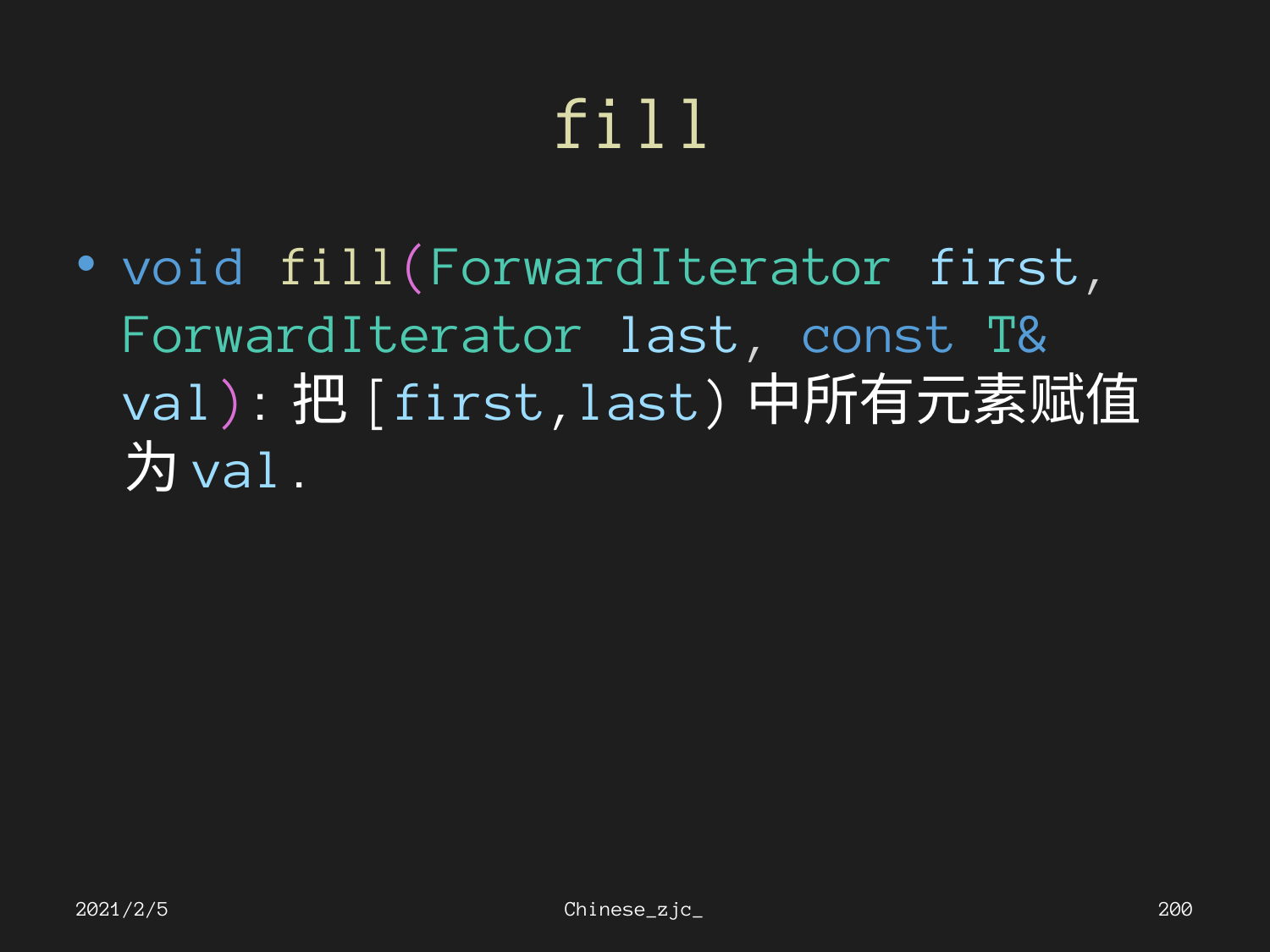

# fill
void fill(ForwardIterator first, ForwardIterator last, const T& val):把[first,last)中所有元素赋值为val.
2021/2/5
Chinese_zjc_
200